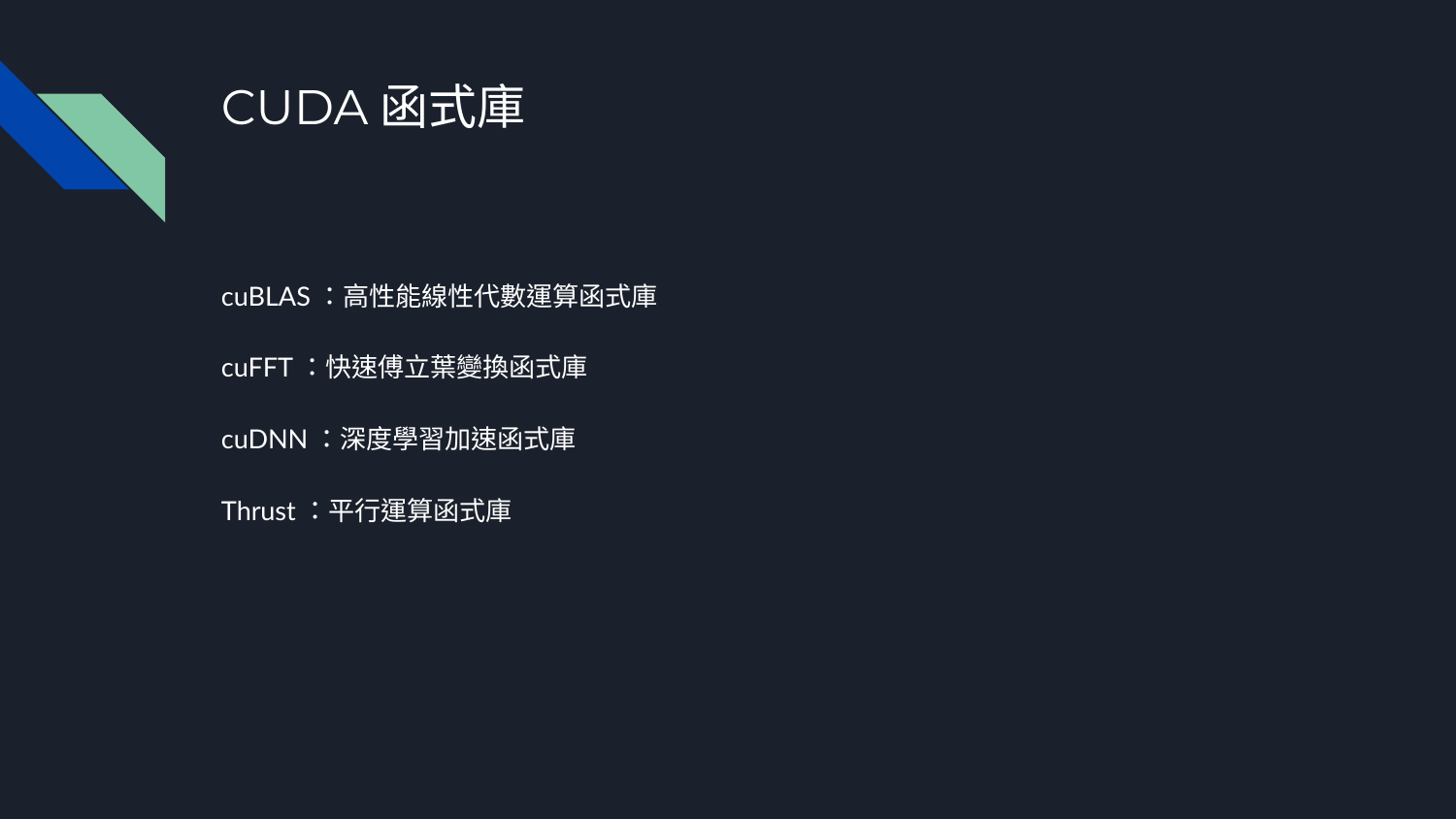

# CUDA函式庫
cuBLAS：高性能線性代數運算函式庫
cuFFT：快速傅立葉變換函式庫
cuDNN：深度學習加速函式庫
Thrust：平行運算函式庫